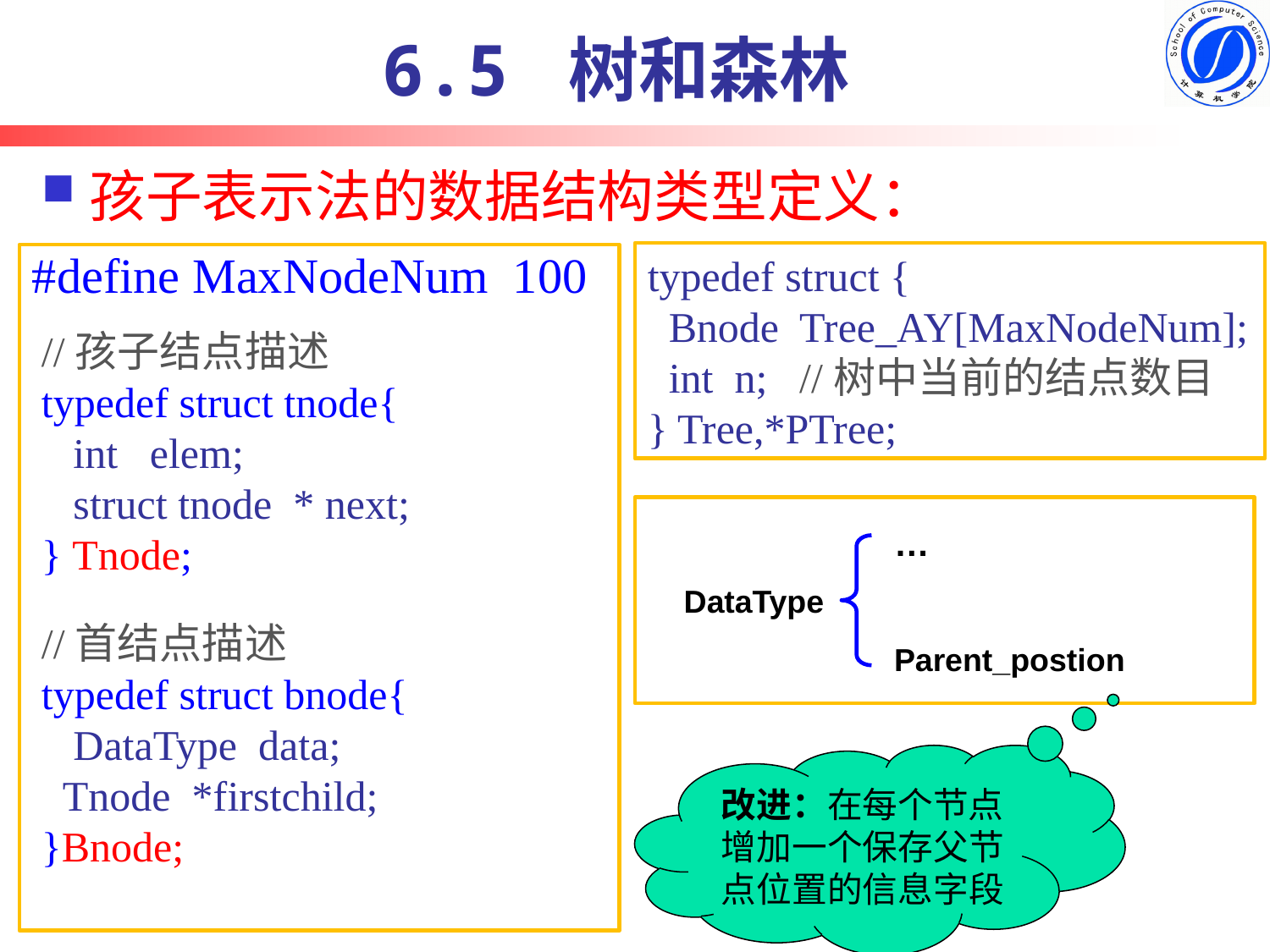

6.5 树和森林
# 孩子表示法的数据结构类型定义：
typedef struct {
  Bnode  Tree_AY[MaxNodeNum];
  int  n;   //树中当前的结点数目
} Tree,*PTree;
#define MaxNodeNum  100

//孩子结点描述
typedef struct tnode{
   int   elem;
   struct tnode  * next;
} Tnode;

…

Parent_postion

DataType
//首结点描述
typedef struct bnode{
   DataType  data;
  Tnode  *firstchild;
}Bnode;
改进：在每个节点增加一个保存父节点位置的信息字段